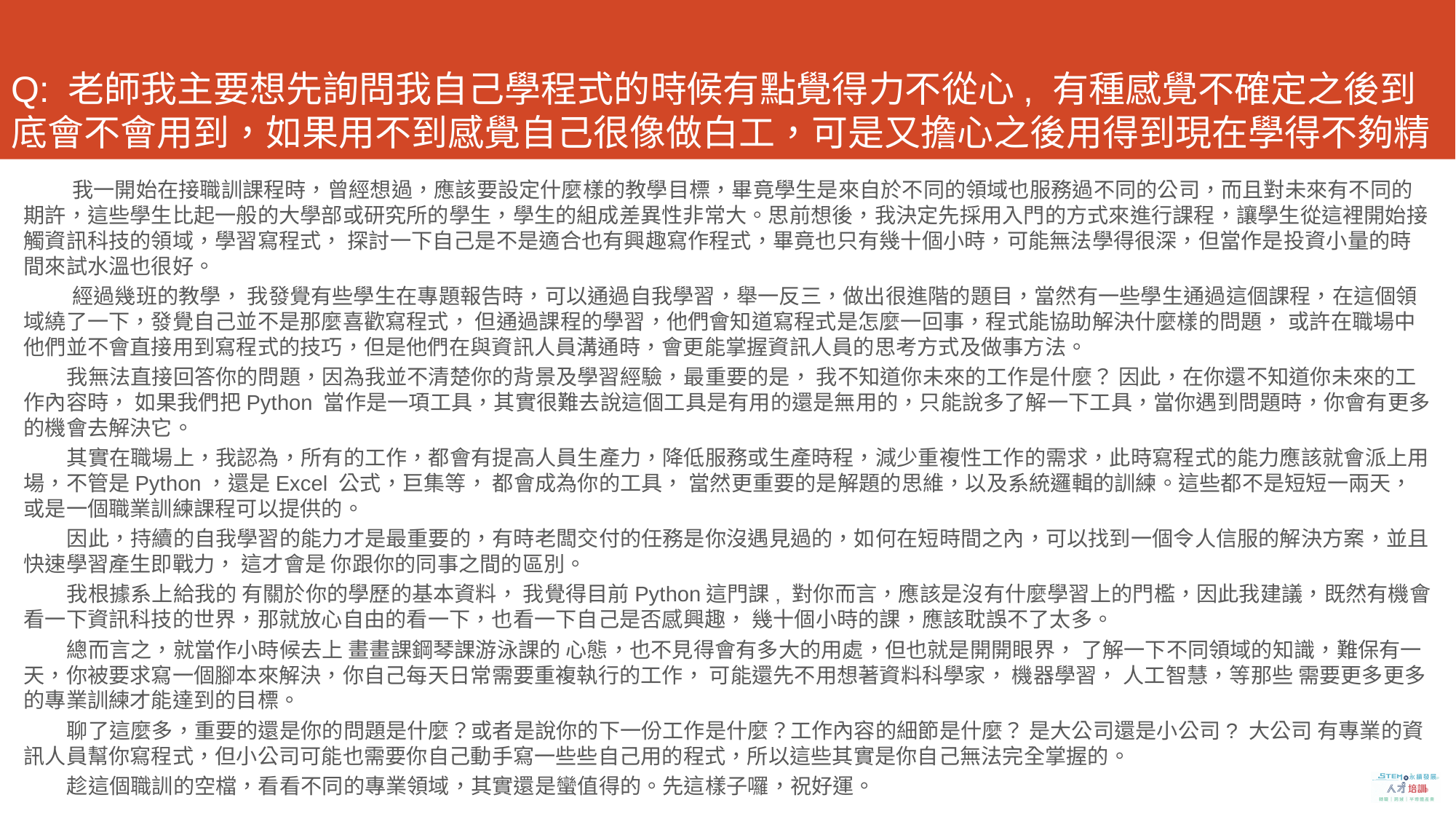

# Q: 老師我主要想先詢問我自己學程式的時候有點覺得力不從心, 有種感覺不確定之後到底會不會用到，如果用不到感覺自己很像做白工，可是又擔心之後用得到現在學得不夠精
我一開始在接職訓課程時，曾經想過，應該要設定什麼樣的教學目標，畢竟學生是來自於不同的領域也服務過不同的公司，而且對未來有不同的期許，這些學生比起一般的大學部或研究所的學生，學生的組成差異性非常大。思前想後，我決定先採用入門的方式來進行課程，讓學生從這裡開始接觸資訊科技的領域，學習寫程式， 探討一下自己是不是適合也有興趣寫作程式，畢竟也只有幾十個小時，可能無法學得很深，但當作是投資小量的時間來試水溫也很好。
經過幾班的教學， 我發覺有些學生在專題報告時，可以通過自我學習，舉一反三，做出很進階的題目，當然有一些學生通過這個課程，在這個領域繞了一下，發覺自己並不是那麼喜歡寫程式， 但通過課程的學習，他們會知道寫程式是怎麼一回事，程式能協助解決什麼樣的問題， 或許在職場中他們並不會直接用到寫程式的技巧，但是他們在與資訊人員溝通時，會更能掌握資訊人員的思考方式及做事方法。
我無法直接回答你的問題，因為我並不清楚你的背景及學習經驗，最重要的是， 我不知道你未來的工作是什麼？ 因此，在你還不知道你未來的工作內容時， 如果我們把Python 當作是一項工具，其實很難去說這個工具是有用的還是無用的，只能說多了解一下工具，當你遇到問題時，你會有更多的機會去解決它。
其實在職場上，我認為，所有的工作，都會有提高人員生產力，降低服務或生產時程，減少重複性工作的需求，此時寫程式的能力應該就會派上用場，不管是Python，還是Excel 公式，巨集等， 都會成為你的工具， 當然更重要的是解題的思維，以及系統邏輯的訓練。這些都不是短短一兩天，或是一個職業訓練課程可以提供的。
因此，持續的自我學習的能力才是最重要的，有時老闆交付的任務是你沒遇見過的，如何在短時間之內，可以找到一個令人信服的解決方案，並且快速學習產生即戰力， 這才會是 你跟你的同事之間的區別。
我根據系上給我的 有關於你的學歷的基本資料， 我覺得目前Python這門課, 對你而言，應該是沒有什麼學習上的門檻，因此我建議，既然有機會看一下資訊科技的世界，那就放心自由的看一下，也看一下自己是否感興趣， 幾十個小時的課，應該耽誤不了太多。
總而言之，就當作小時候去上 畫畫課鋼琴課游泳課的 心態，也不見得會有多大的用處，但也就是開開眼界， 了解一下不同領域的知識，難保有一天，你被要求寫一個腳本來解決，你自己每天日常需要重複執行的工作， 可能還先不用想著資料科學家， 機器學習， 人工智慧，等那些 需要更多更多的專業訓練才能達到的目標。
聊了這麼多，重要的還是你的問題是什麼？或者是說你的下一份工作是什麼？工作內容的細節是什麼？ 是大公司還是小公司? 大公司 有專業的資訊人員幫你寫程式，但小公司可能也需要你自己動手寫一些些自己用的程式，所以這些其實是你自己無法完全掌握的。
趁這個職訓的空檔，看看不同的專業領域，其實還是蠻值得的。先這樣子囉，祝好運。